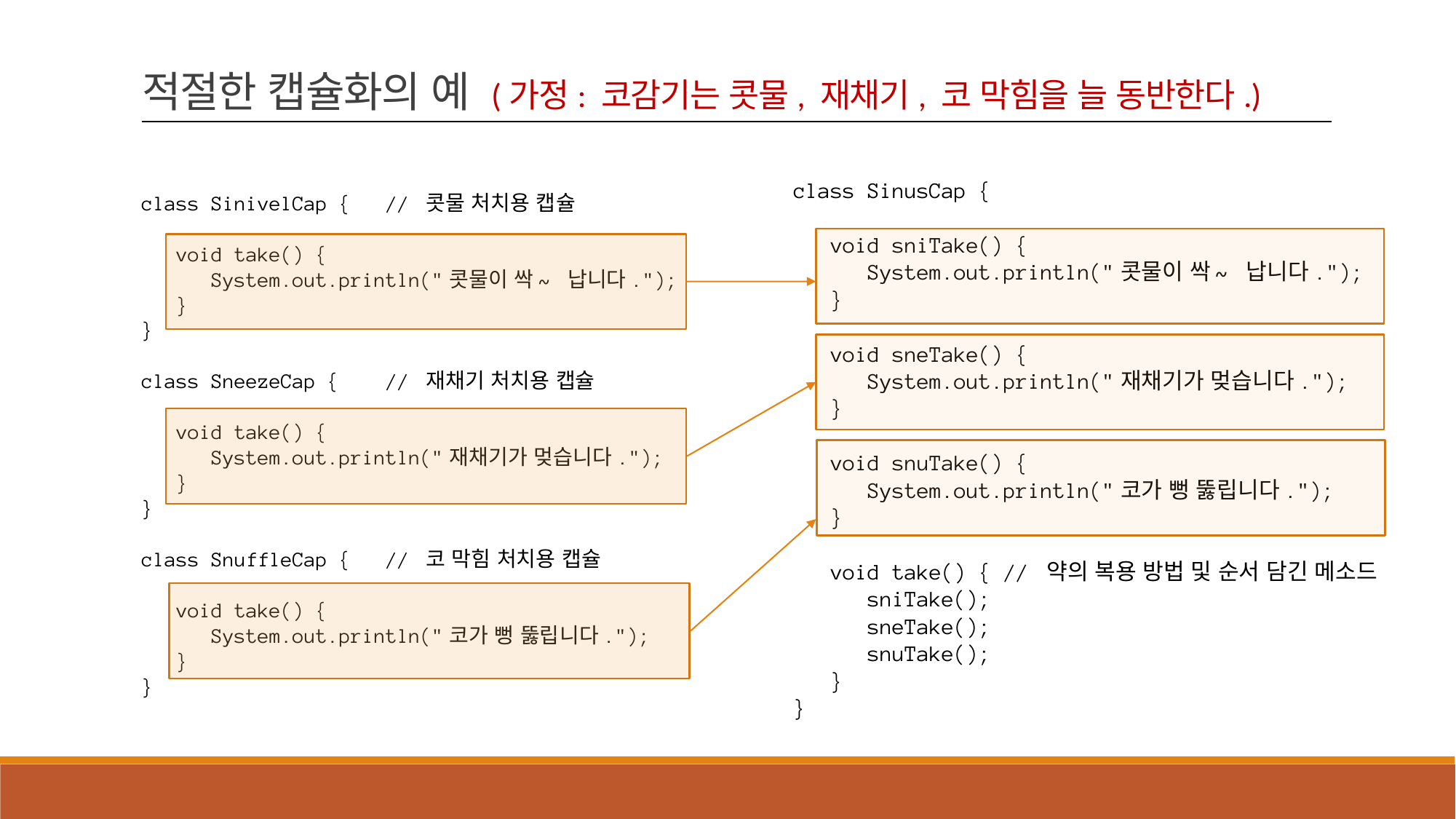

적절한 캡슐화의 예 (가정: 코감기는 콧물, 재채기, 코 막힘을 늘 동반한다.)
class SinusCap {

   void sniTake() {
      System.out.println("콧물이 싹~ 납니다.");
   }

   void sneTake() {
      System.out.println("재채기가 멎습니다.");
   }

   void snuTake() {
      System.out.println("코가 뻥 뚫립니다.");
   }

   void take() { // 약의 복용 방법 및 순서 담긴 메소드
      sniTake();
      sneTake();
      snuTake();
   }
}
class SinivelCap {   // 콧물 처치용 캡슐

   void take() {
      System.out.println("콧물이 싹~ 납니다.");
   }
}

class SneezeCap {    // 재채기 처치용 캡슐

   void take() {
      System.out.println("재채기가 멎습니다.");
   }
}

class SnuffleCap {   // 코 막힘 처치용 캡슐

   void take() {
      System.out.println("코가 뻥 뚫립니다.");
   }
}